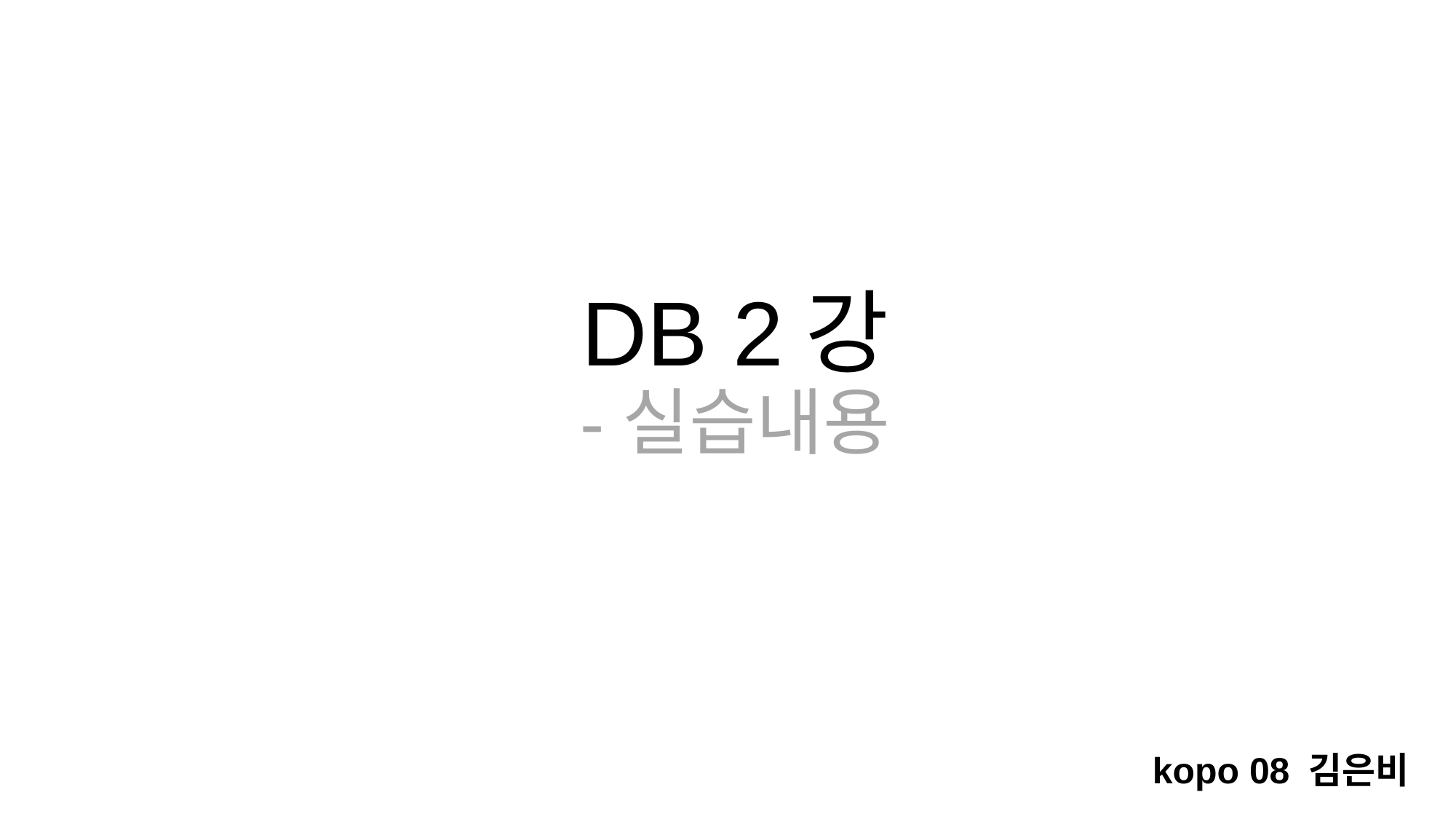

# DB 2강 -실습내용
kopo 08 김은비